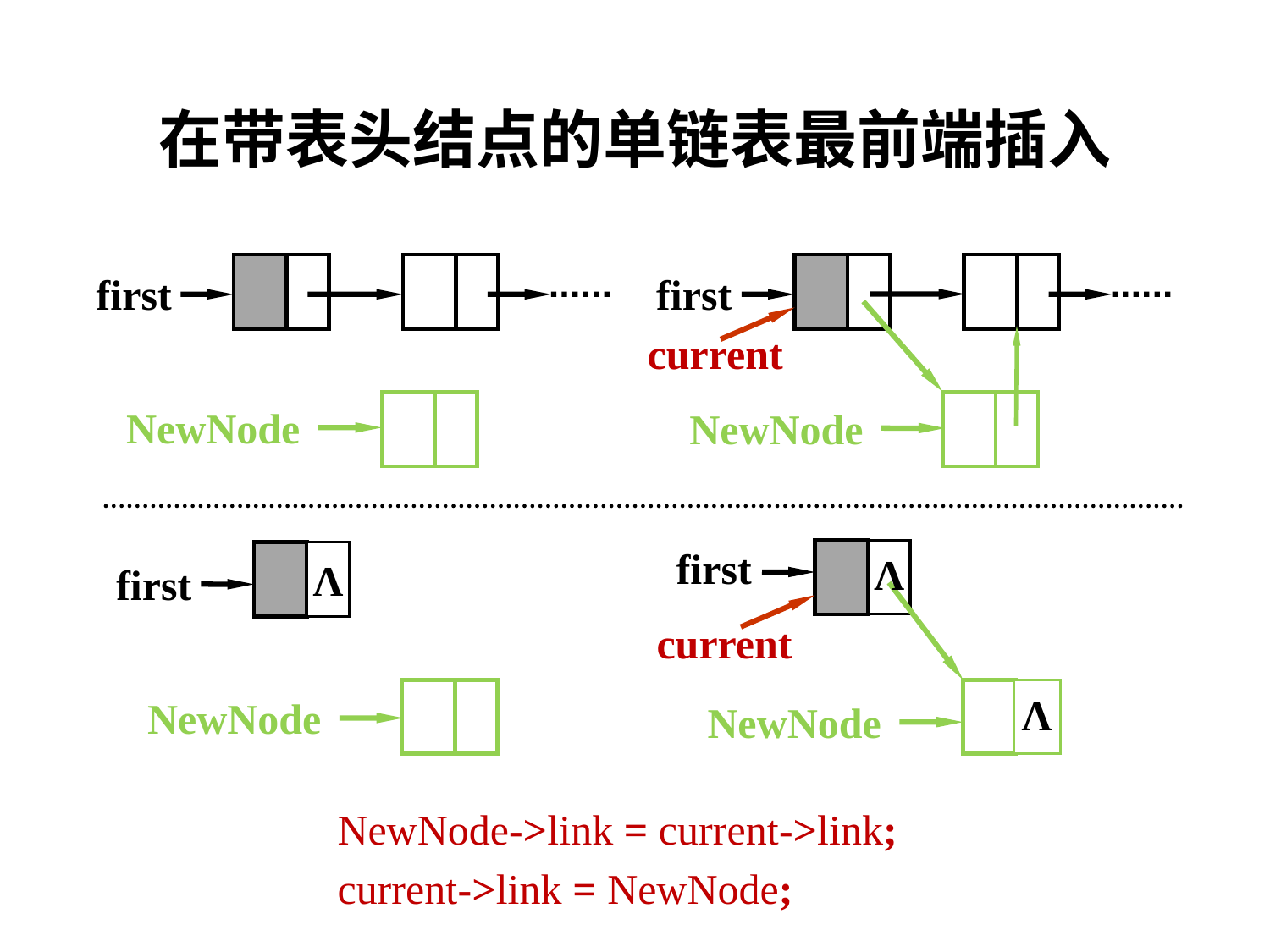

# 在带表头结点的单链表最前端插入

first
first

current

NewNode
NewNode

first

Λ

Λ
first

current

Λ
NewNode
NewNode

NewNode->link = current->link;
current->link = NewNode;